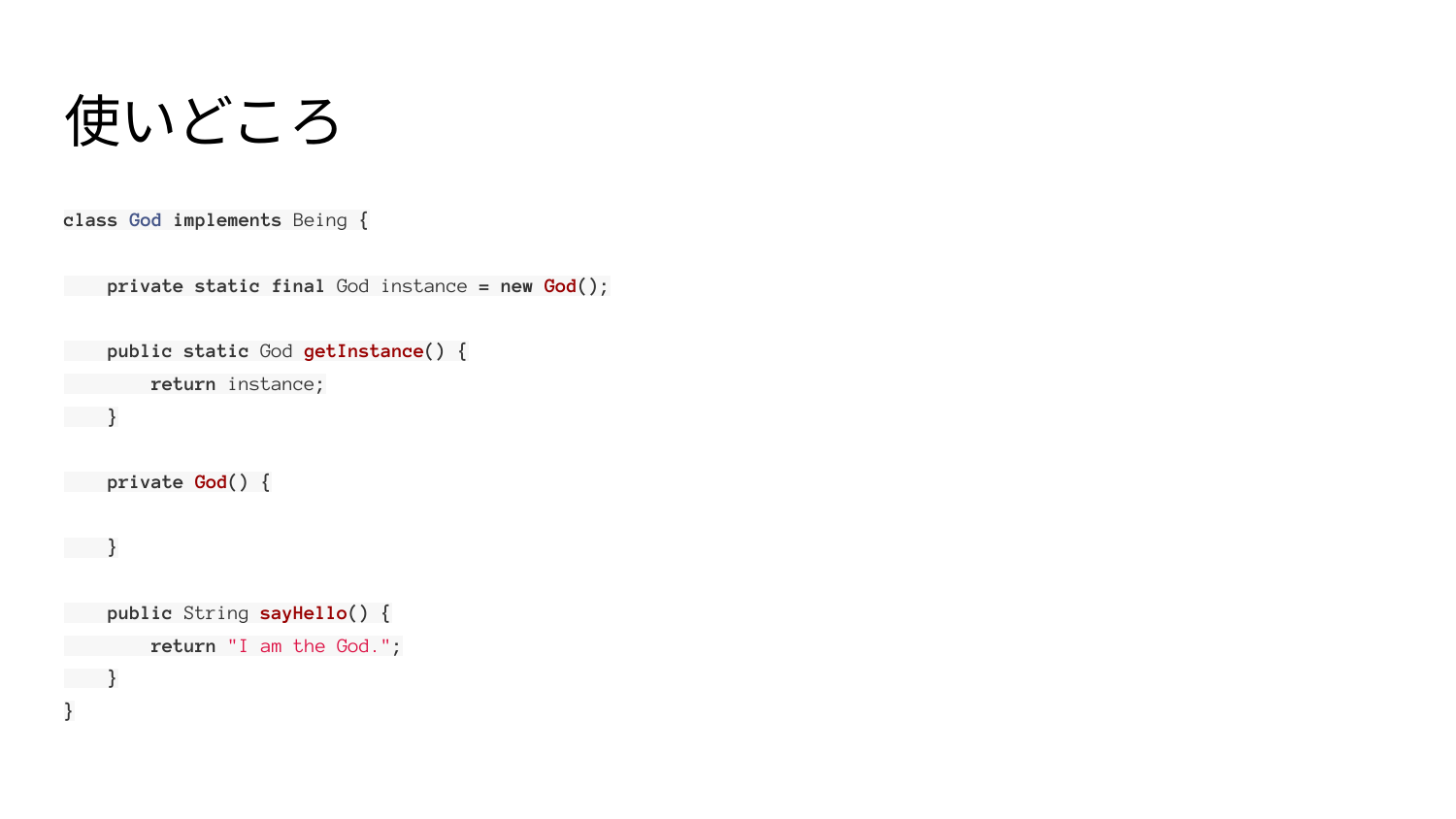

# 使いどころ
class God implements Being {
    private static final God instance = new God();
    public static God getInstance() {
        return instance;
    }
    private God() {
    }
    public String sayHello() {
        return "I am the God.";
    }
}